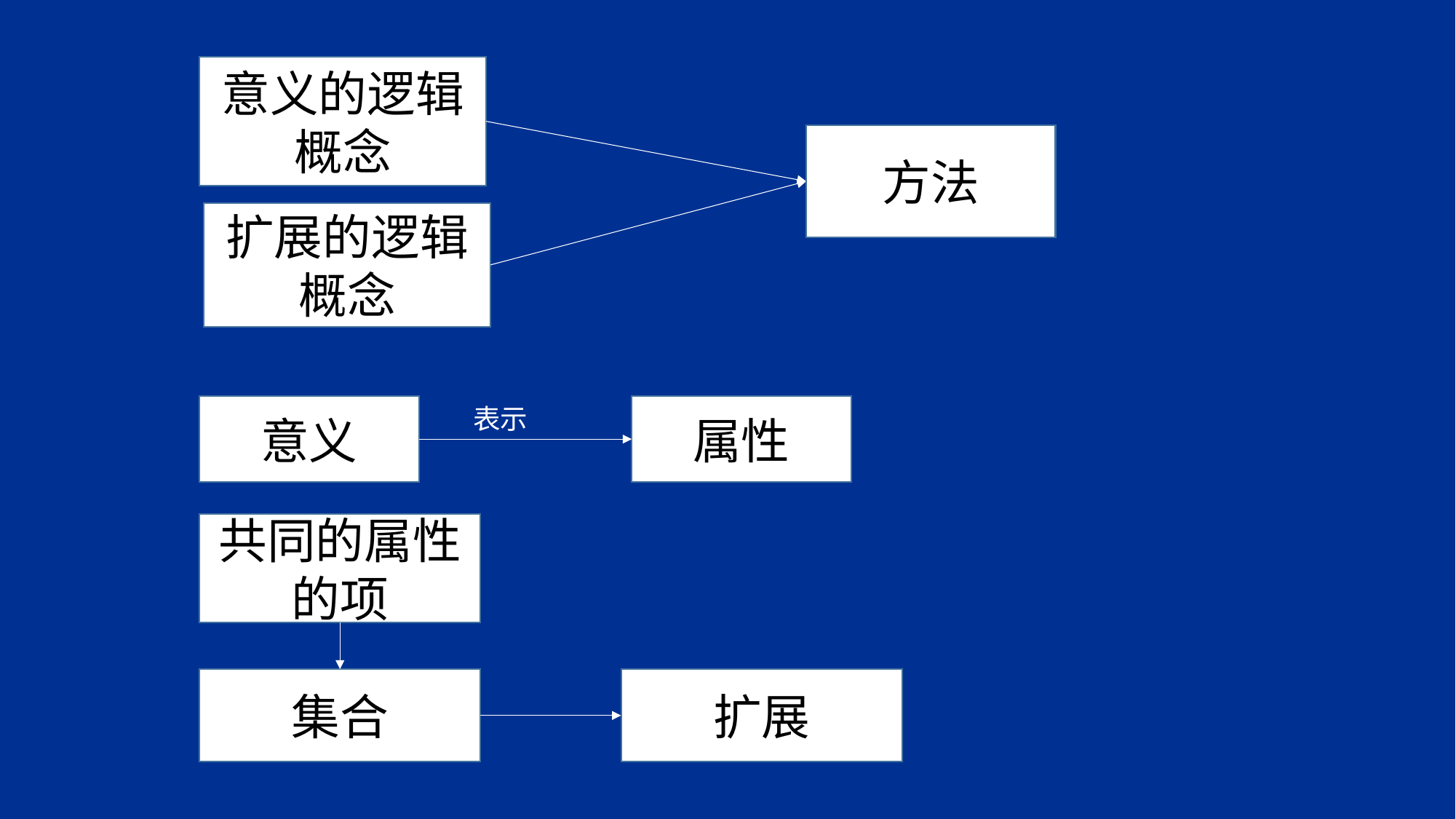

意义的逻辑概念
方法
扩展的逻辑概念
意义
表示
属性
共同的属性的项
集合
扩展